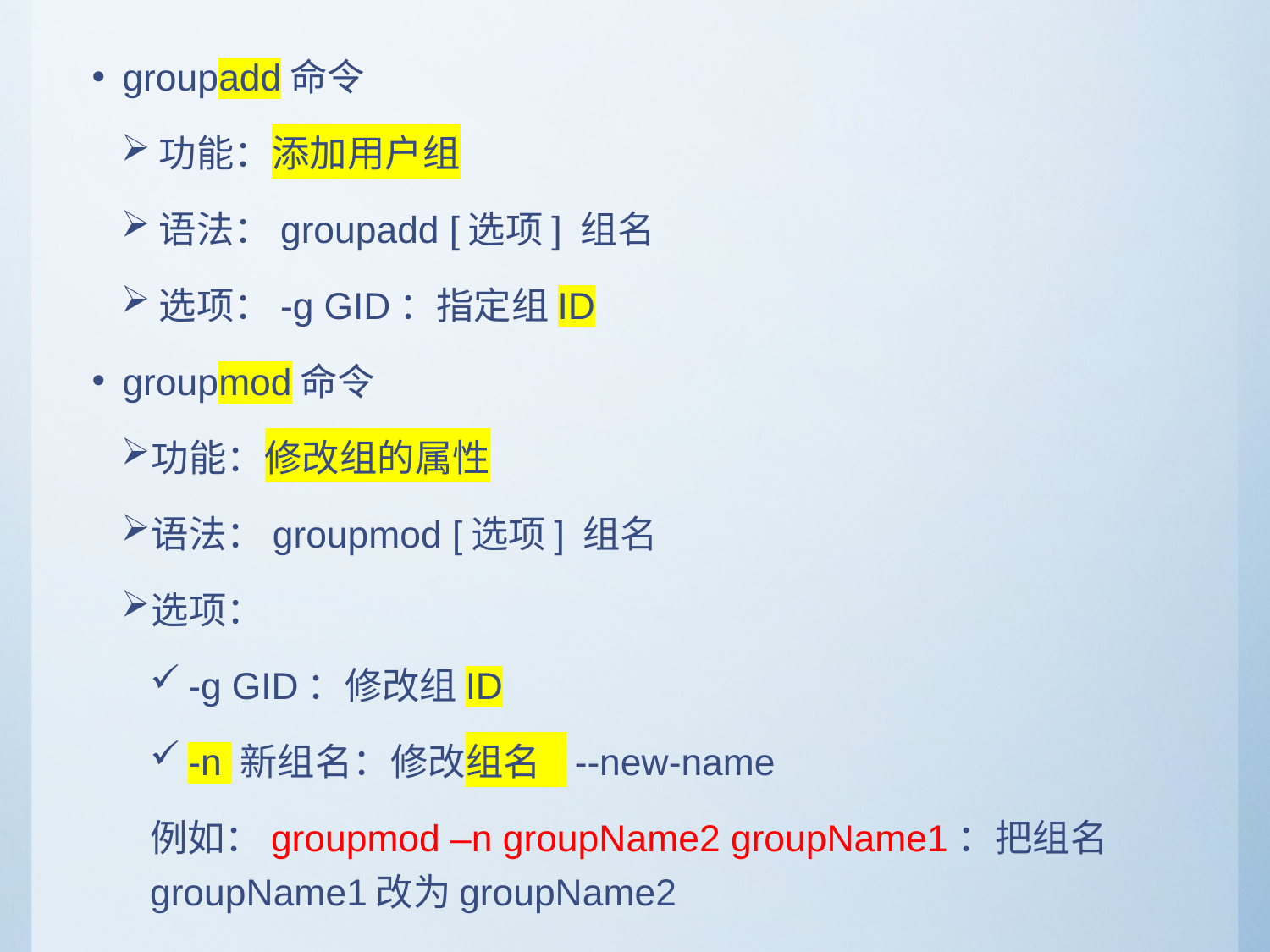

groupadd命令
功能：添加用户组
语法：groupadd [选项] 组名
选项：-g GID：指定组ID
groupmod命令
功能：修改组的属性
语法：groupmod [选项] 组名
选项：
-g GID：修改组ID
-n 新组名：修改组名   --new-name
例如：groupmod –n groupName2 groupName1：把组名groupName1改为groupName2